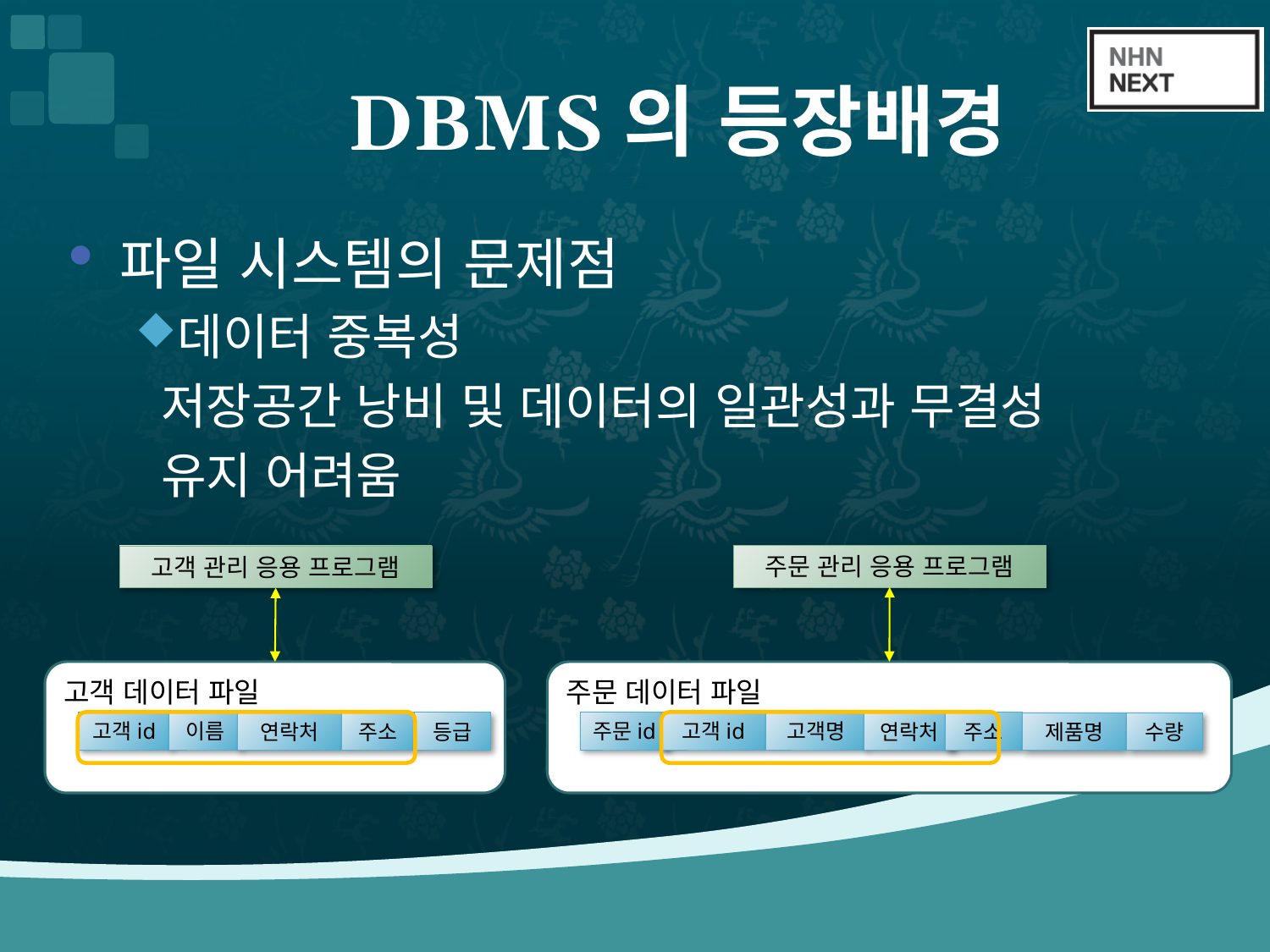

# DBMS의 등장배경
파일 시스템의 문제점
데이터 중복성
 저장공간 낭비 및 데이터의 일관성과 무결성
 유지 어려움
주문 관리 응용 프로그램
고객 관리 응용 프로그램
고객 데이터 파일

주문 데이터 파일

고객명
이름
고객id
고객id
주문id
등급
주소
연락처
주소
연락처
수량
제품명